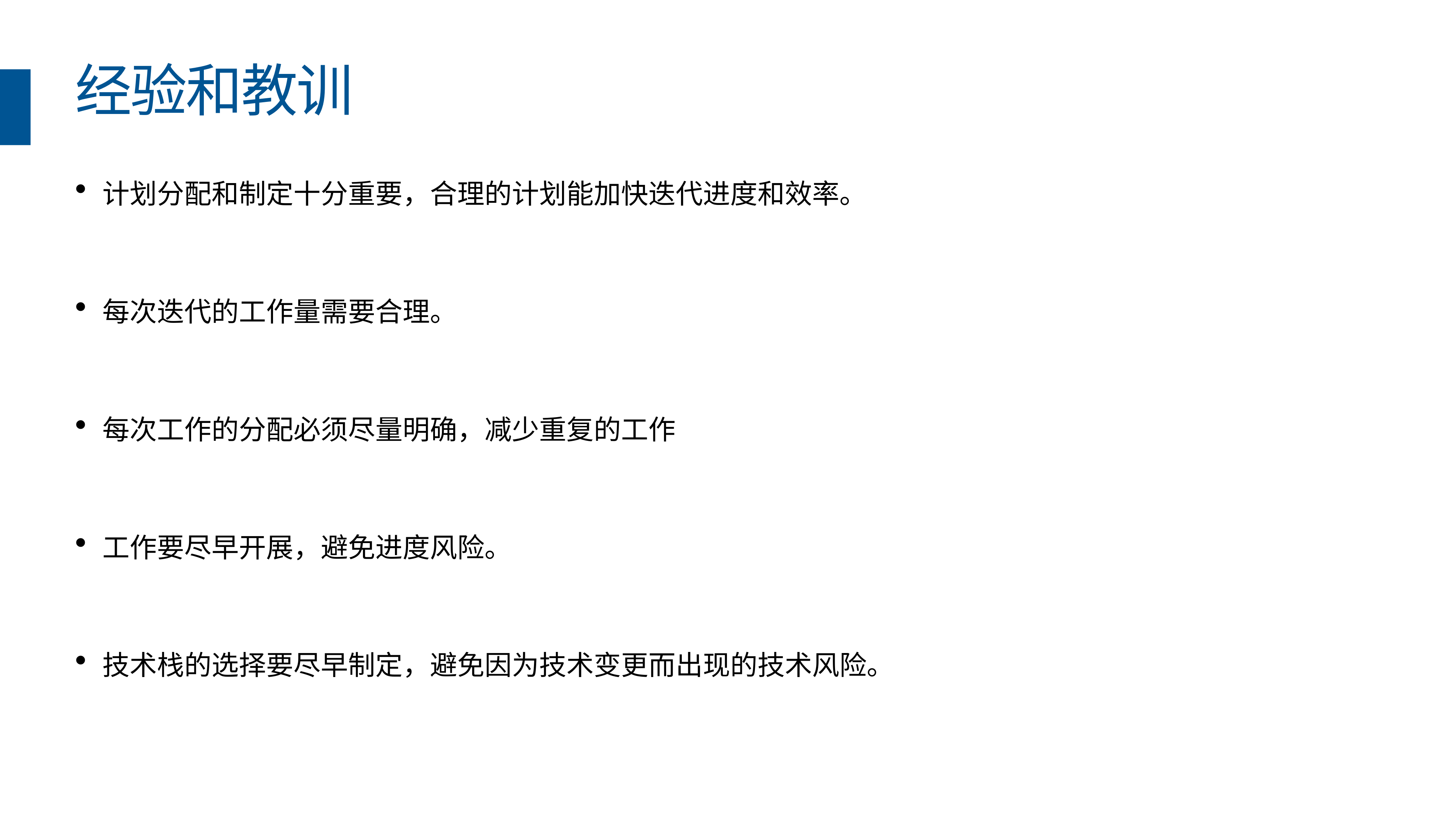

# 经验和教训
计划分配和制定十分重要，合理的计划能加快迭代进度和效率。

每次迭代的工作量需要合理。

每次工作的分配必须尽量明确，减少重复的工作

工作要尽早开展，避免进度风险。

技术栈的选择要尽早制定，避免因为技术变更而出现的技术风险。